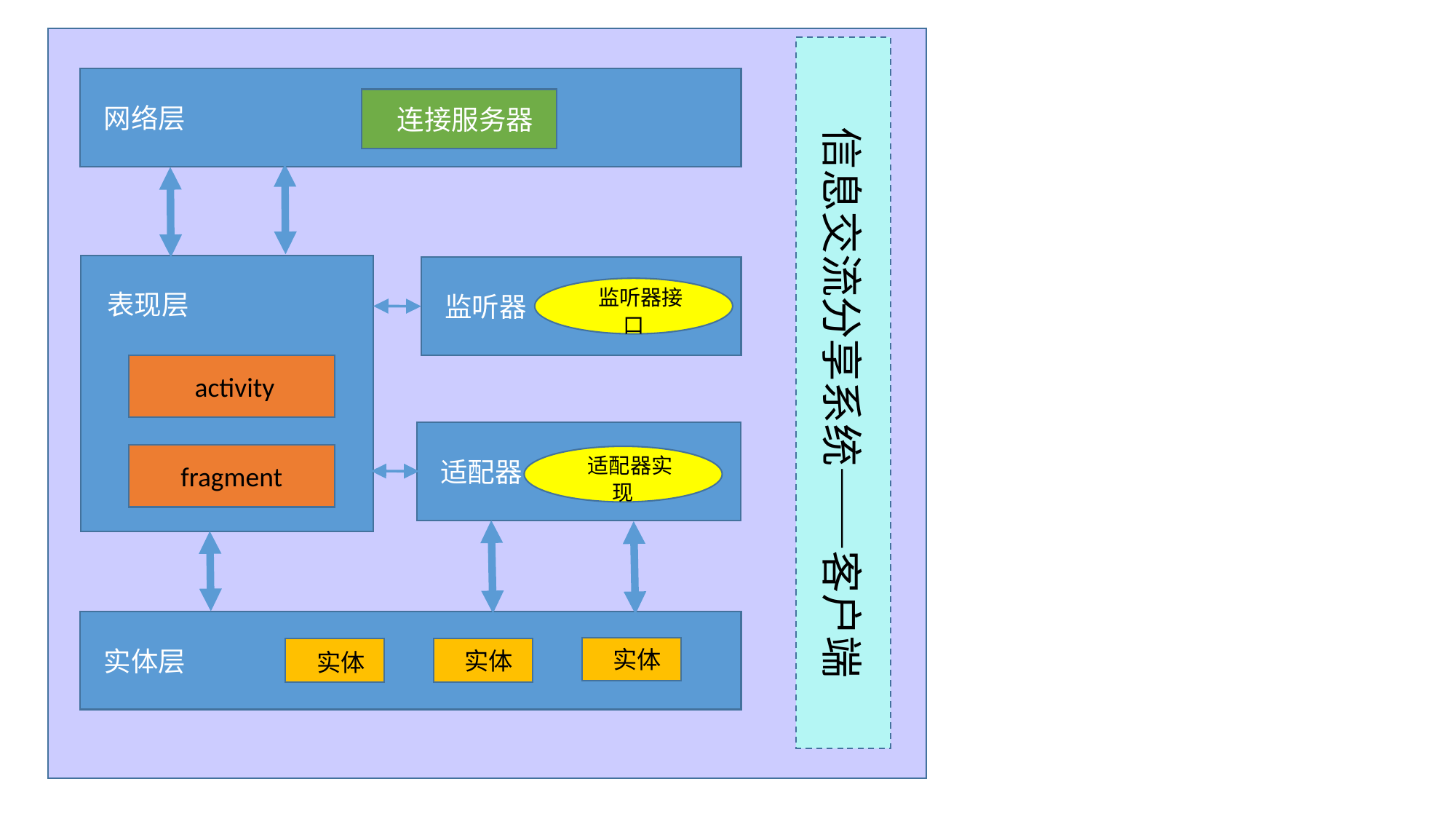

信息交流分享系统——客户端
 网络层
 连接服务器

 监听器
 监听器接口
表现层
 activity
fragment
 适配器
 实体层
 实体
 实体
 实体
 适配器实现